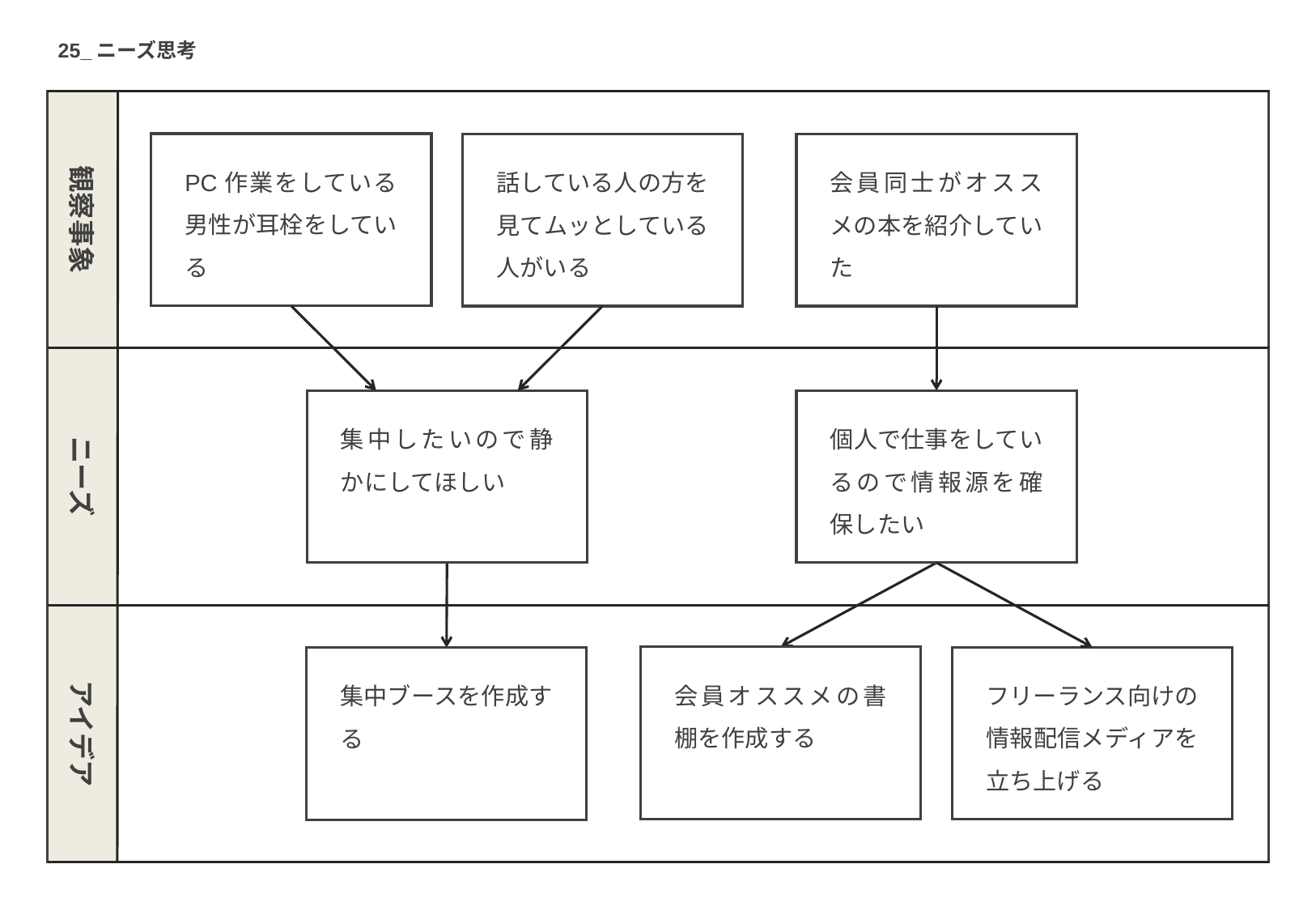

25_ニーズ思考

観察事象

PC作業をしている男性が耳栓をしている

話している人の方を見てムッとしている人がいる

会員同士がオススメの本を紹介していた
ニーズ

集中したいので静かにしてほしい

個人で仕事をしているので情報源を確保したい
アイデア

会員オススメの書棚を作成する

フリーランス向けの情報配信メディアを立ち上げる

集中ブースを作成する